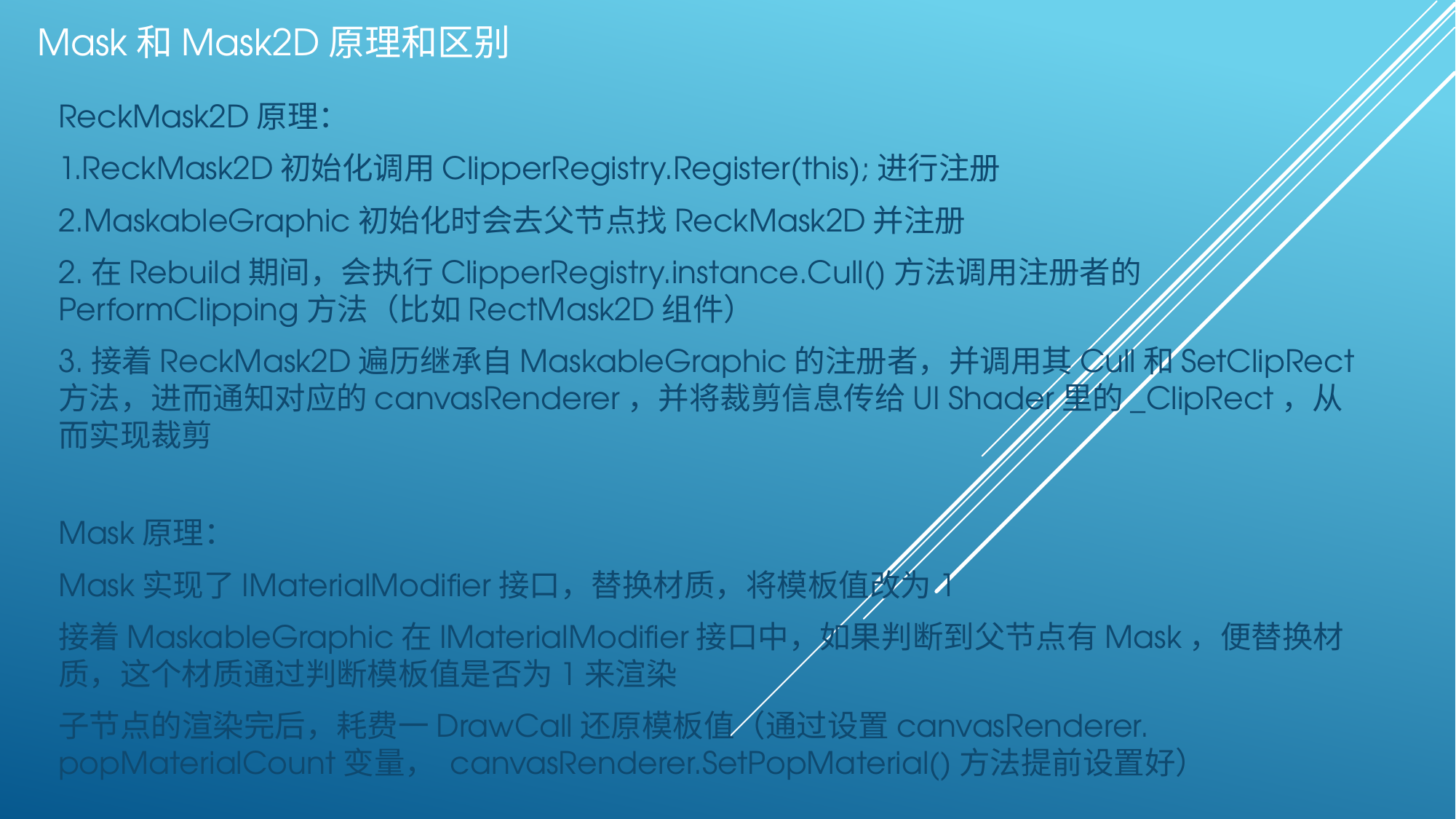

# mask和mask2D原理和区别
ReckMask2D原理：
1.ReckMask2D初始化调用ClipperRegistry.Register(this);进行注册
2.MaskableGraphic初始化时会去父节点找ReckMask2D并注册
2.在Rebuild期间，会执行ClipperRegistry.instance.Cull()方法调用注册者的PerformClipping方法（比如RectMask2D组件）
3.接着ReckMask2D遍历继承自MaskableGraphic的注册者，并调用其Cull和SetClipRect方法，进而通知对应的canvasRenderer，并将裁剪信息传给UI Shader里的_ClipRect，从而实现裁剪

Mask原理：
Mask实现了IMaterialModifier接口，替换材质，将模板值改为1
接着MaskableGraphic在IMaterialModifier接口中，如果判断到父节点有Mask，便替换材质，这个材质通过判断模板值是否为1来渲染
子节点的渲染完后，耗费一DrawCall还原模板值（通过设置canvasRenderer. popMaterialCount变量， canvasRenderer.SetPopMaterial()方法提前设置好）